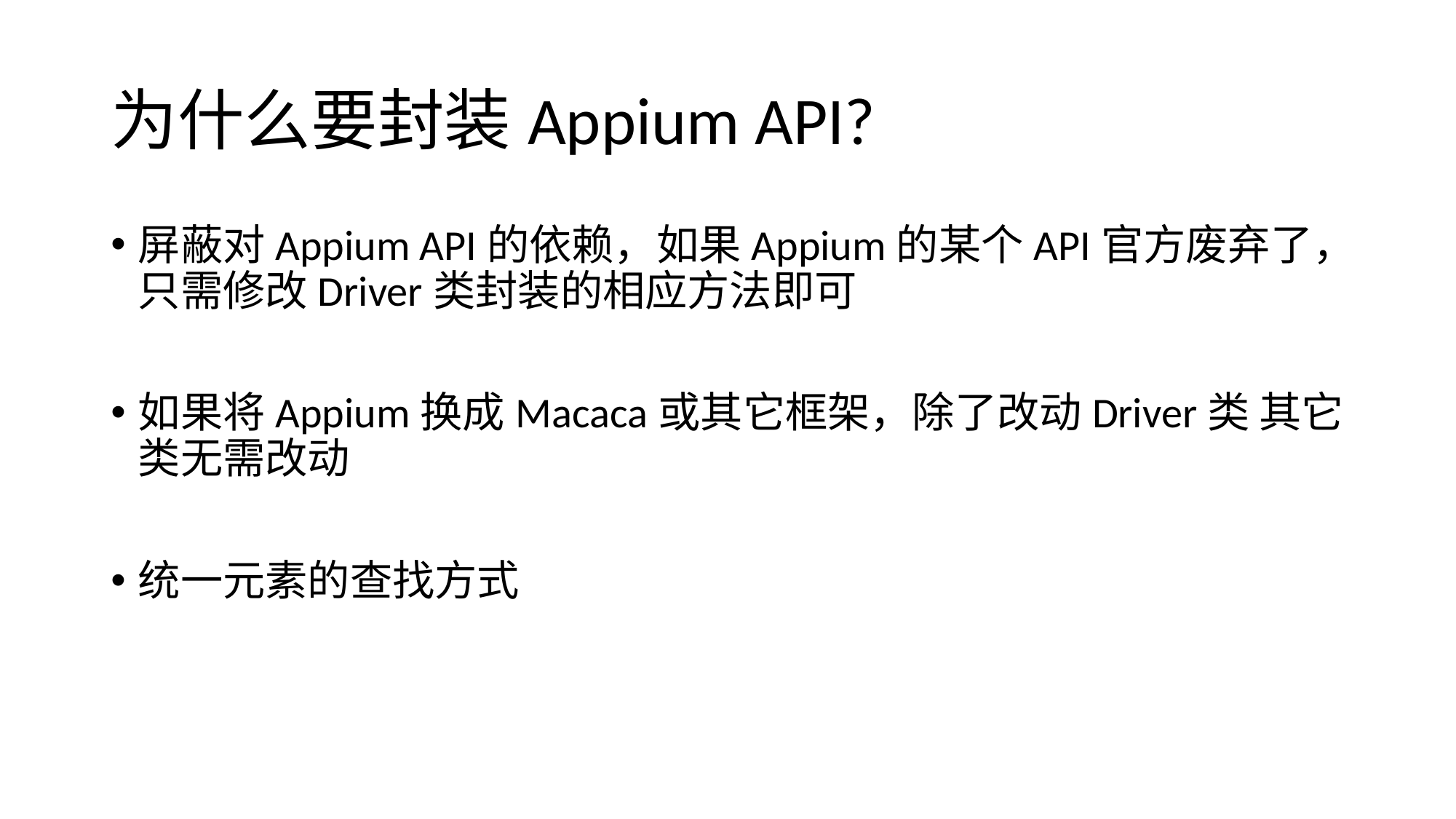

# 为什么要封装Appium API?
屏蔽对Appium API的依赖，如果Appium的某个API官方废弃了，只需修改Driver类封装的相应方法即可

如果将Appium换成Macaca或其它框架，除了改动Driver类 其它类无需改动

统一元素的查找方式